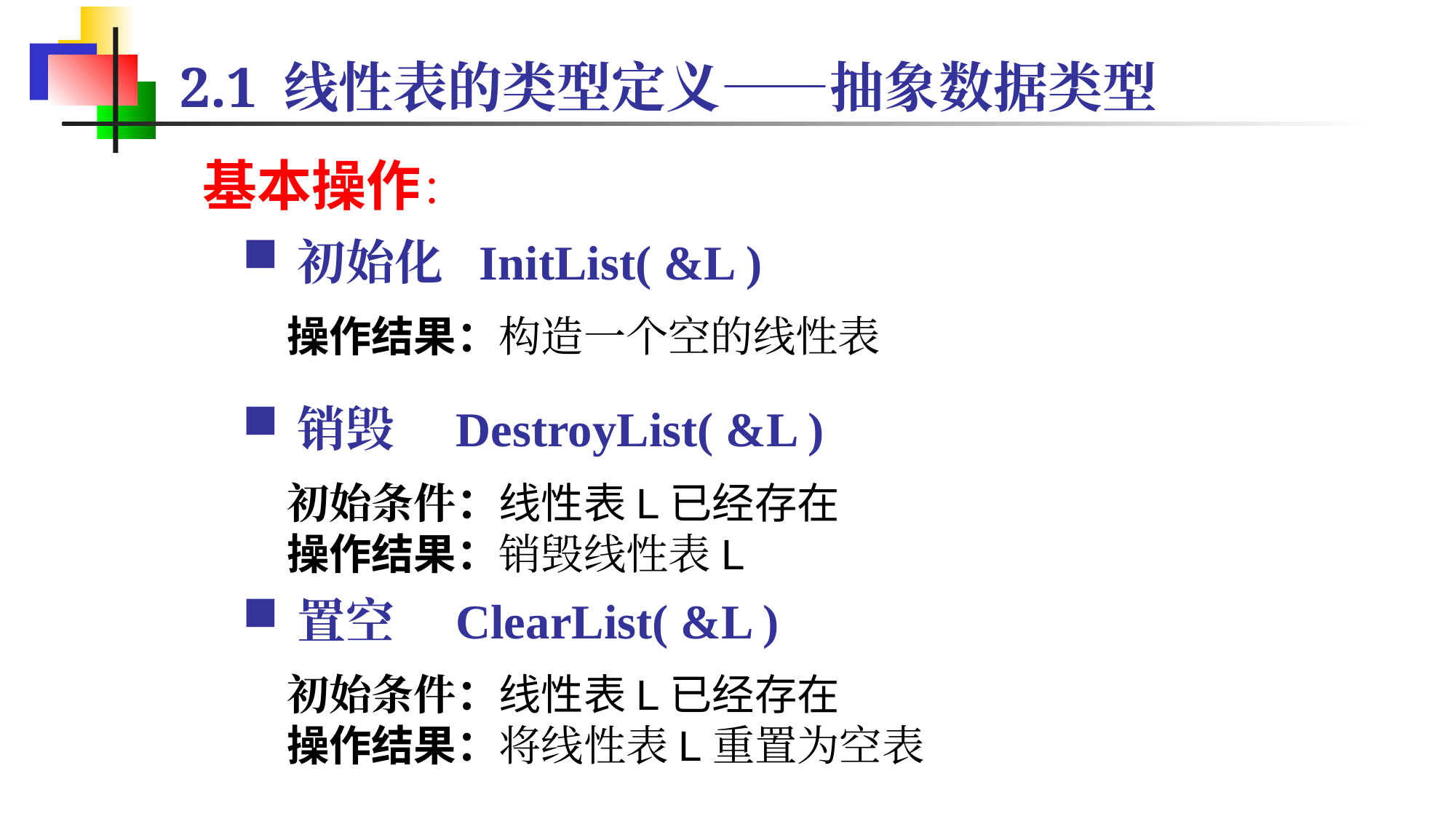

2.1 线性表的类型定义——抽象数据类型
基本操作：
初始化  InitList( &L )
操作结果：构造一个空的线性表
销毁    DestroyList( &L )
初始条件：线性表L已经存在
操作结果：销毁线性表L
置空    ClearList( &L )
初始条件：线性表L已经存在
操作结果：将线性表L重置为空表